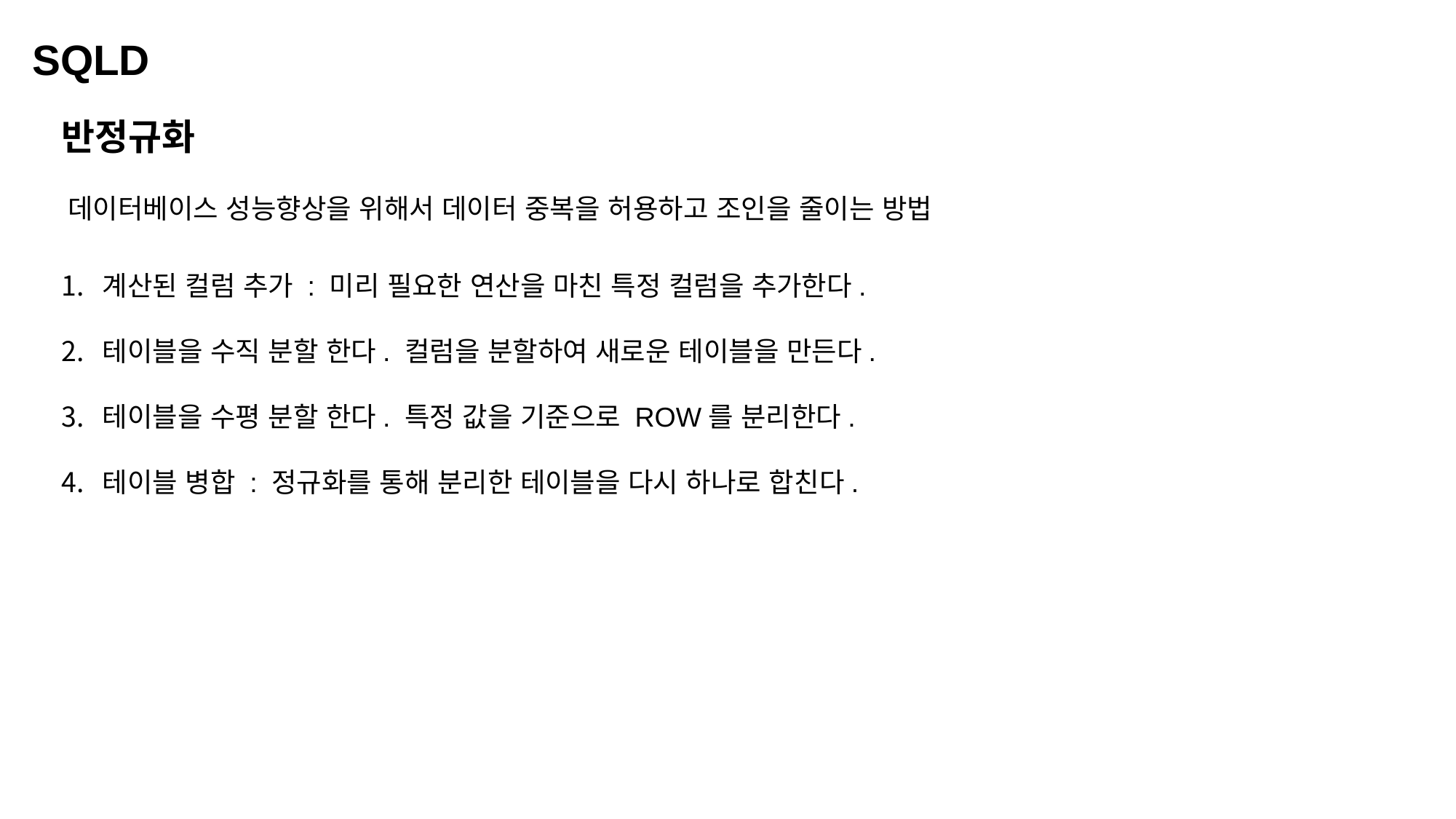

SQLD
반정규화
데이터베이스 성능향상을 위해서 데이터 중복을 허용하고 조인을 줄이는 방법
계산된 컬럼 추가 : 미리 필요한 연산을 마친 특정 컬럼을 추가한다.

테이블을 수직 분할 한다. 컬럼을 분할하여 새로운 테이블을 만든다.

테이블을 수평 분할 한다. 특정 값을 기준으로 ROW를 분리한다.

테이블 병합 : 정규화를 통해 분리한 테이블을 다시 하나로 합친다.